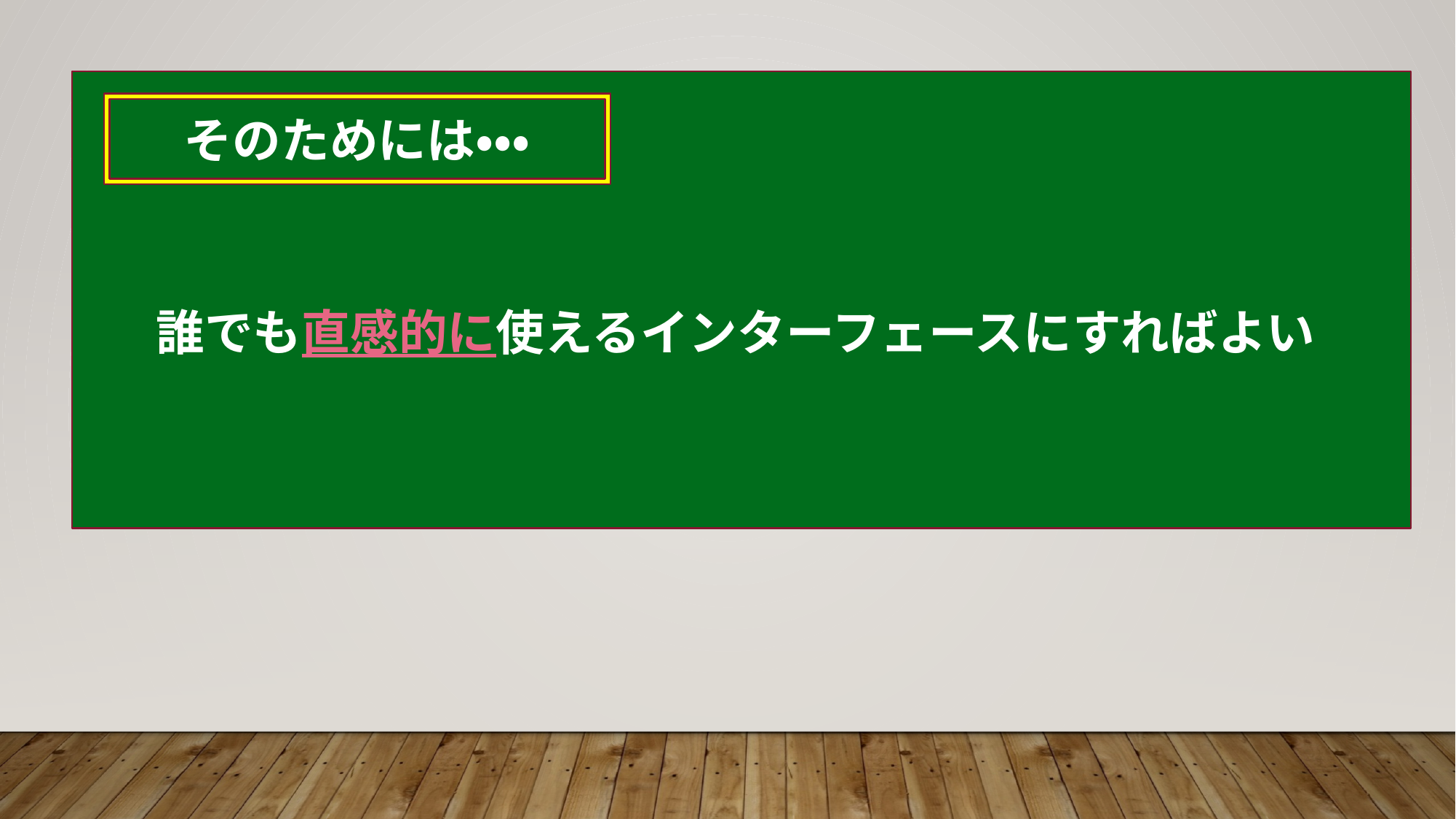

そのためには・・・
誰でも直感的に使えるインターフェースにすればよい